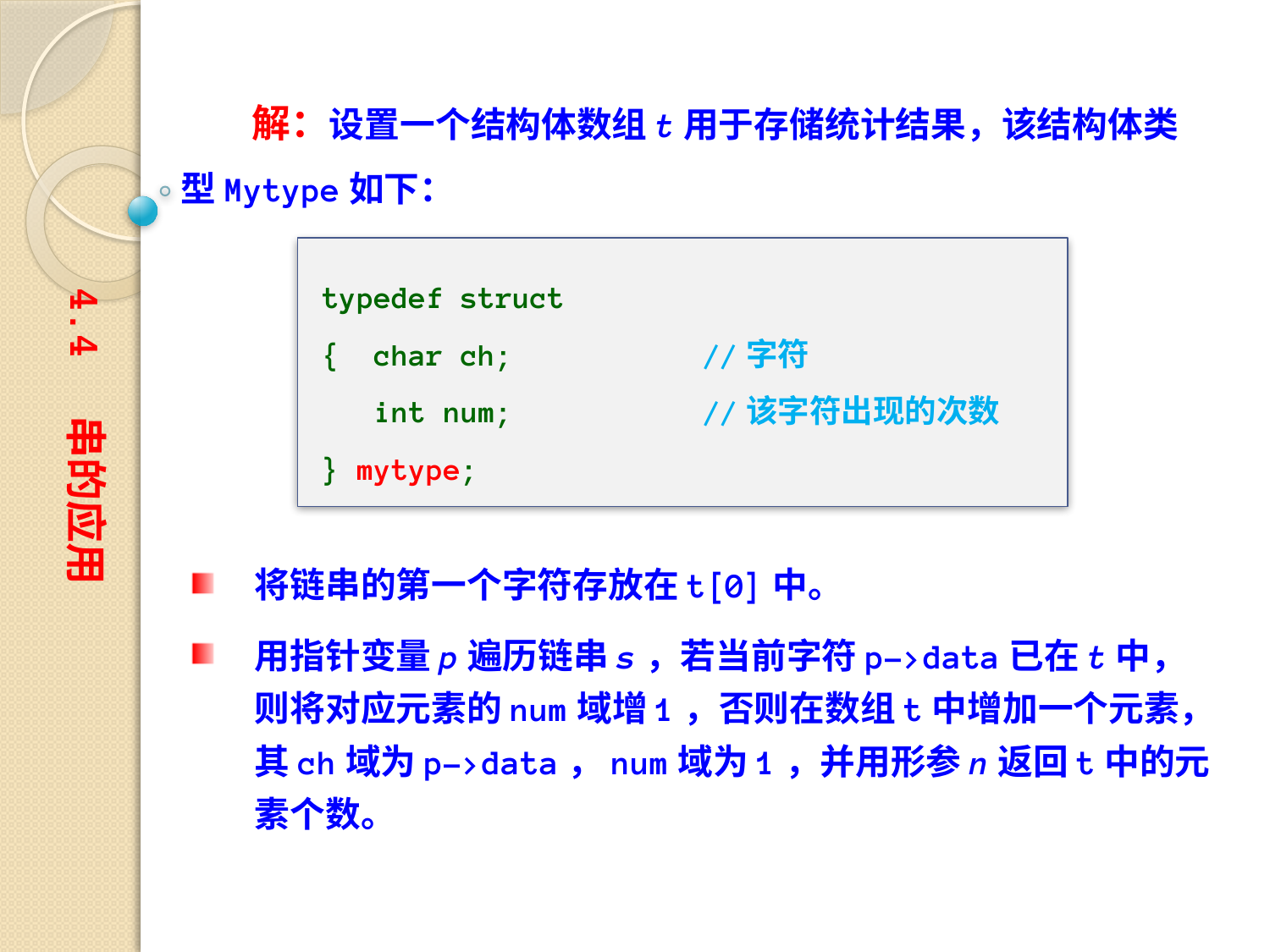

解：设置一个结构体数组t用于存储统计结果，该结构体类型Mytype如下：
typedef struct
{  char ch;		//字符
   int num;		//该字符出现的次数
} mytype;
4.4  串的应用
将链串的第一个字符存放在t[0]中。
用指针变量p遍历链串s，若当前字符p->data已在t中，则将对应元素的num域增1，否则在数组t中增加一个元素，其ch域为p->data，num域为1，并用形参n返回t中的元素个数。